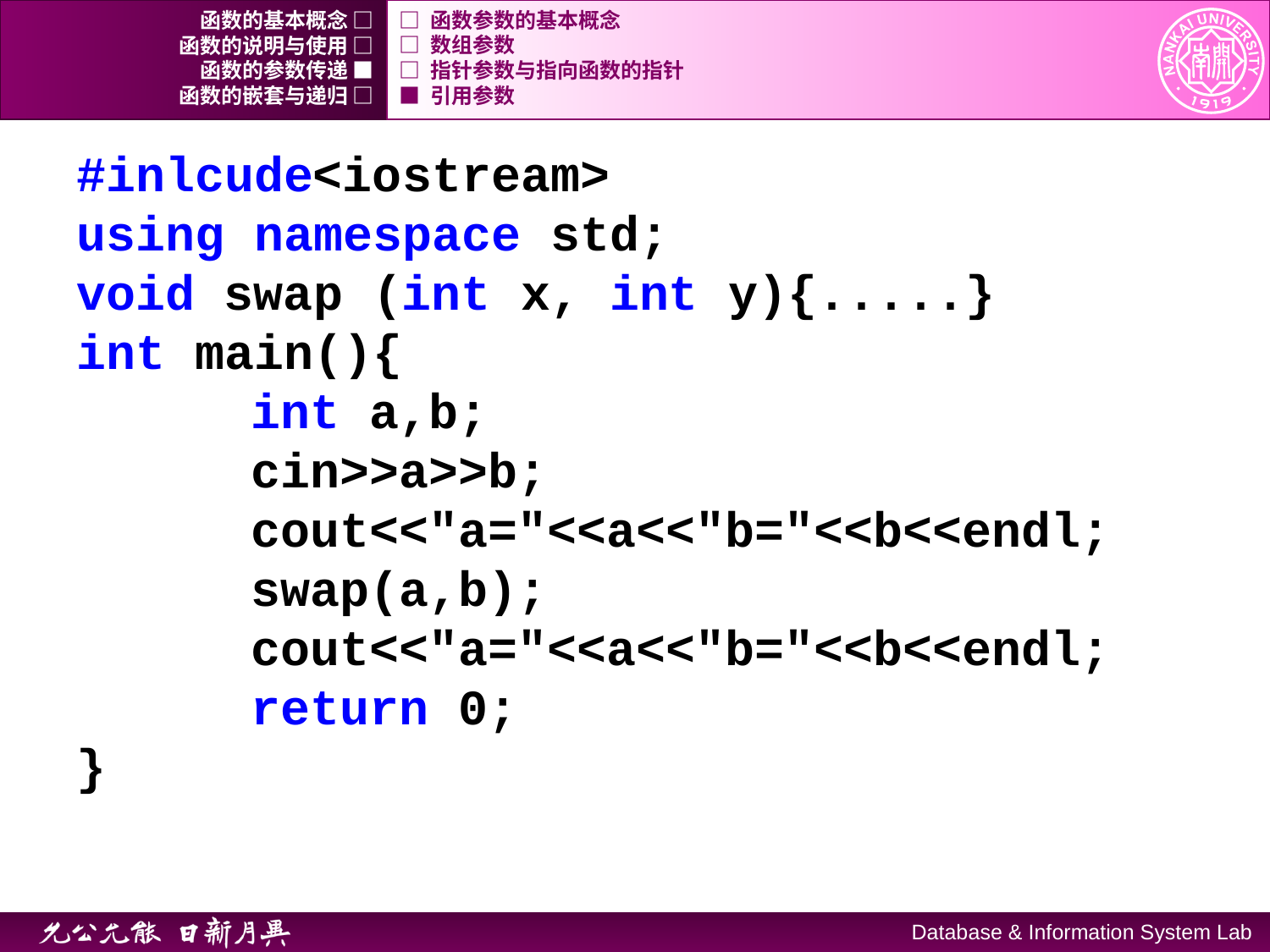

函数的基本概念 □
□ 函数参数的基本概念
函数的说明与使用 □
□ 数组参数
函数的参数传递 ■
□ 指针参数与指向函数的指针
函数的嵌套与递归 □
■ 引用参数
#inlcude<iostream>
using namespace std;
void swap (int x, int y){.....}
int main(){
		int a,b;
		cin>>a>>b;
		cout<<"a="<<a<<"b="<<b<<endl;
		swap(a,b);
		cout<<"a="<<a<<"b="<<b<<endl;
		return 0;
}